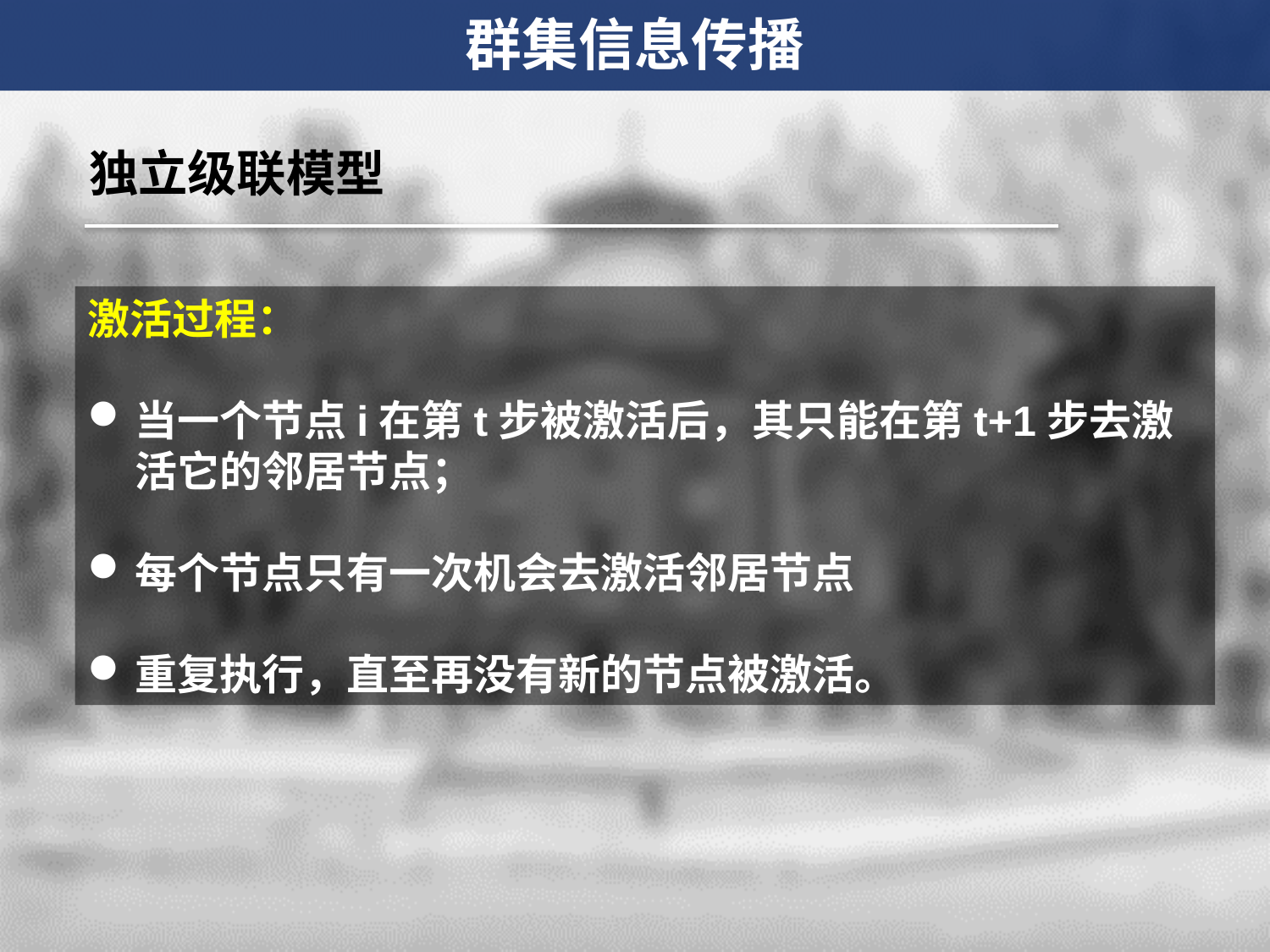

群集信息传播
独立级联模型
激活过程：

当一个节点i在第t步被激活后，其只能在第t+1步去激活它的邻居节点；

每个节点只有一次机会去激活邻居节点

重复执行，直至再没有新的节点被激活。